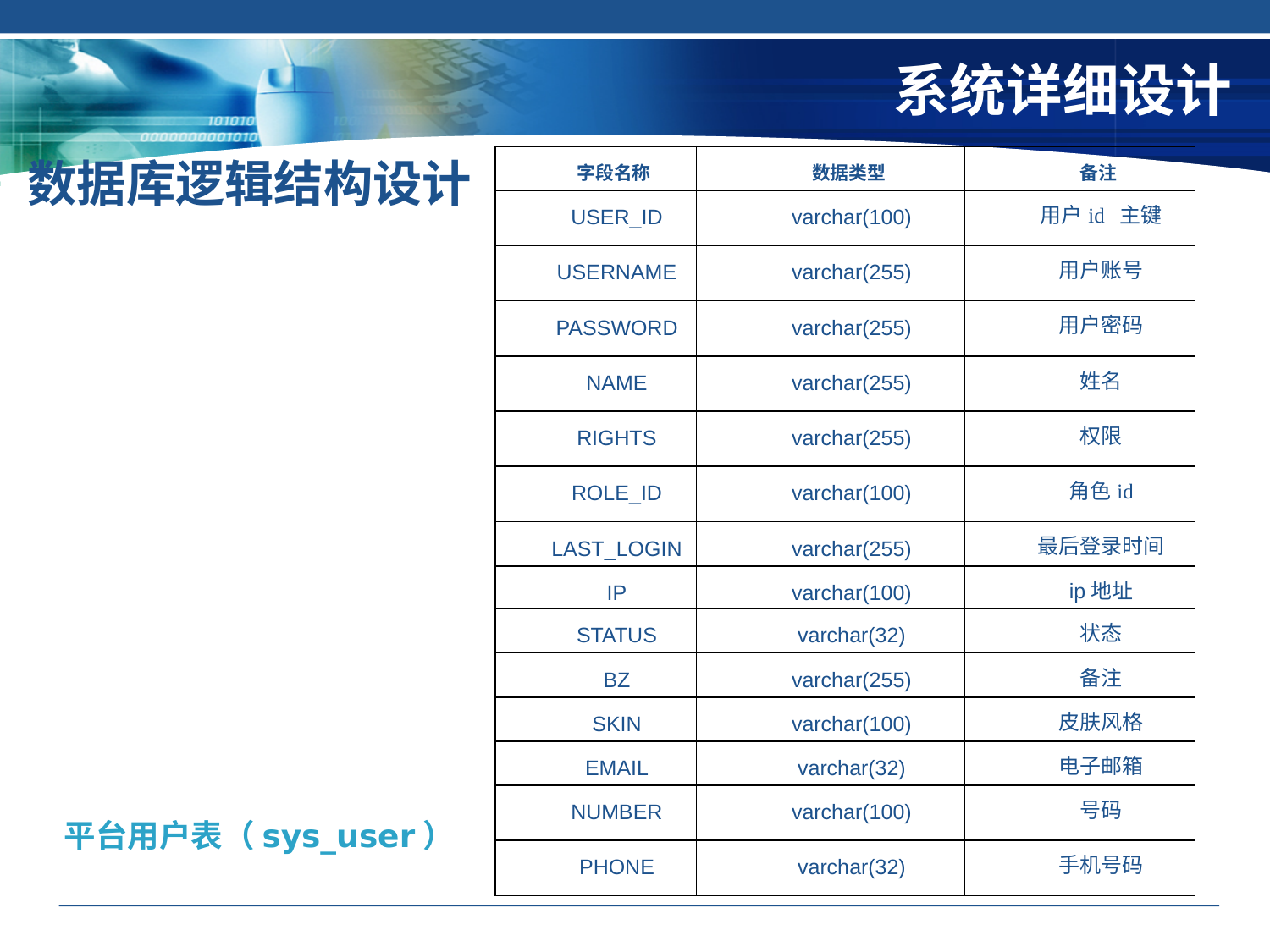

# 系统详细设计
数据库逻辑结构设计

    平台用户表（sys_user）

| 字段名称 | 数据类型 | 备注 |
| --- | --- | --- |
| USER\_ID | varchar(100) | 用户id 主键 |
| USERNAME | varchar(255) | 用户账号 |
| PASSWORD | varchar(255) | 用户密码 |
| NAME | varchar(255) | 姓名 |
| RIGHTS | varchar(255) | 权限 |
| ROLE\_ID | varchar(100) | 角色id |
| LAST\_LOGIN | varchar(255) | 最后登录时间 |
| IP | varchar(100) | ip地址 |
| STATUS | varchar(32) | 状态 |
| BZ | varchar(255) | 备注 |
| SKIN | varchar(100) | 皮肤风格 |
| EMAIL | varchar(32) | 电子邮箱 |
| NUMBER | varchar(100) | 号码 |
| PHONE | varchar(32) | 手机号码 |